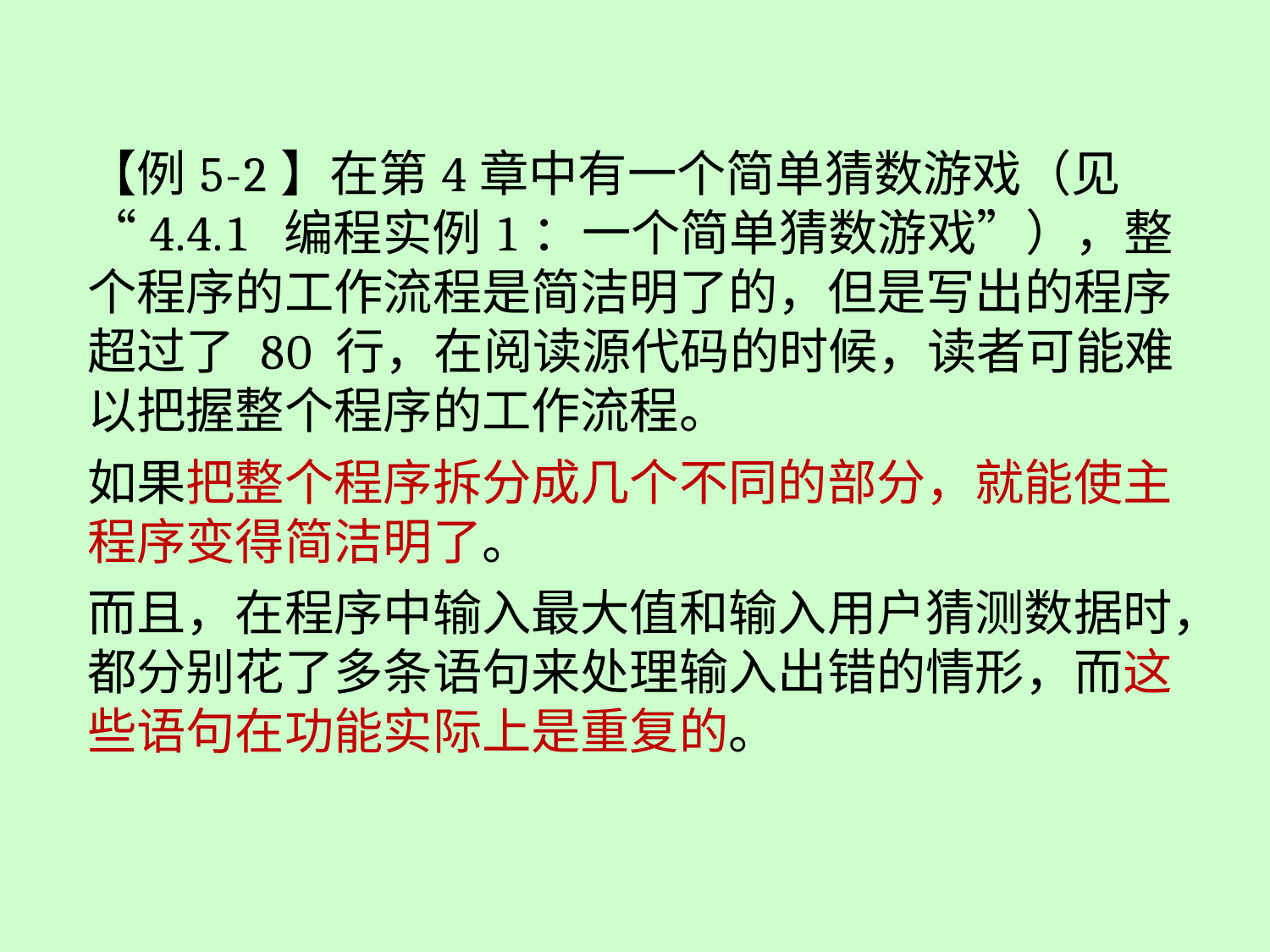

【例5-2】在第4章中有一个简单猜数游戏（见“4.4.1  编程实例1：一个简单猜数游戏”），整个程序的工作流程是简洁明了的，但是写出的程序超过了 80 行，在阅读源代码的时候，读者可能难以把握整个程序的工作流程。
如果把整个程序拆分成几个不同的部分，就能使主程序变得简洁明了。
而且，在程序中输入最大值和输入用户猜测数据时，都分别花了多条语句来处理输入出错的情形，而这些语句在功能实际上是重复的。
9